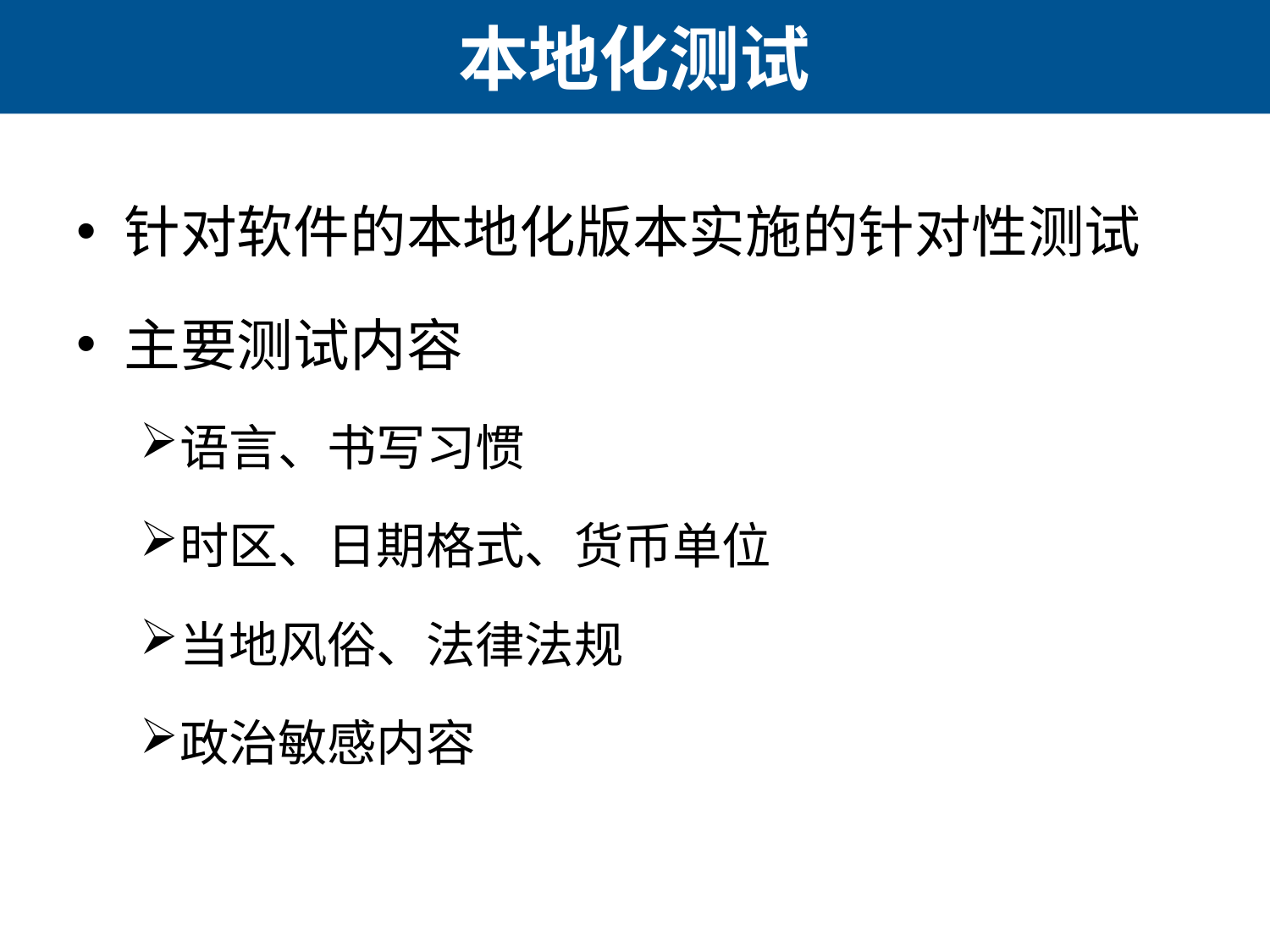

# 本地化测试
针对软件的本地化版本实施的针对性测试
主要测试内容
语言、书写习惯
时区、日期格式、货币单位
当地风俗、法律法规
政治敏感内容